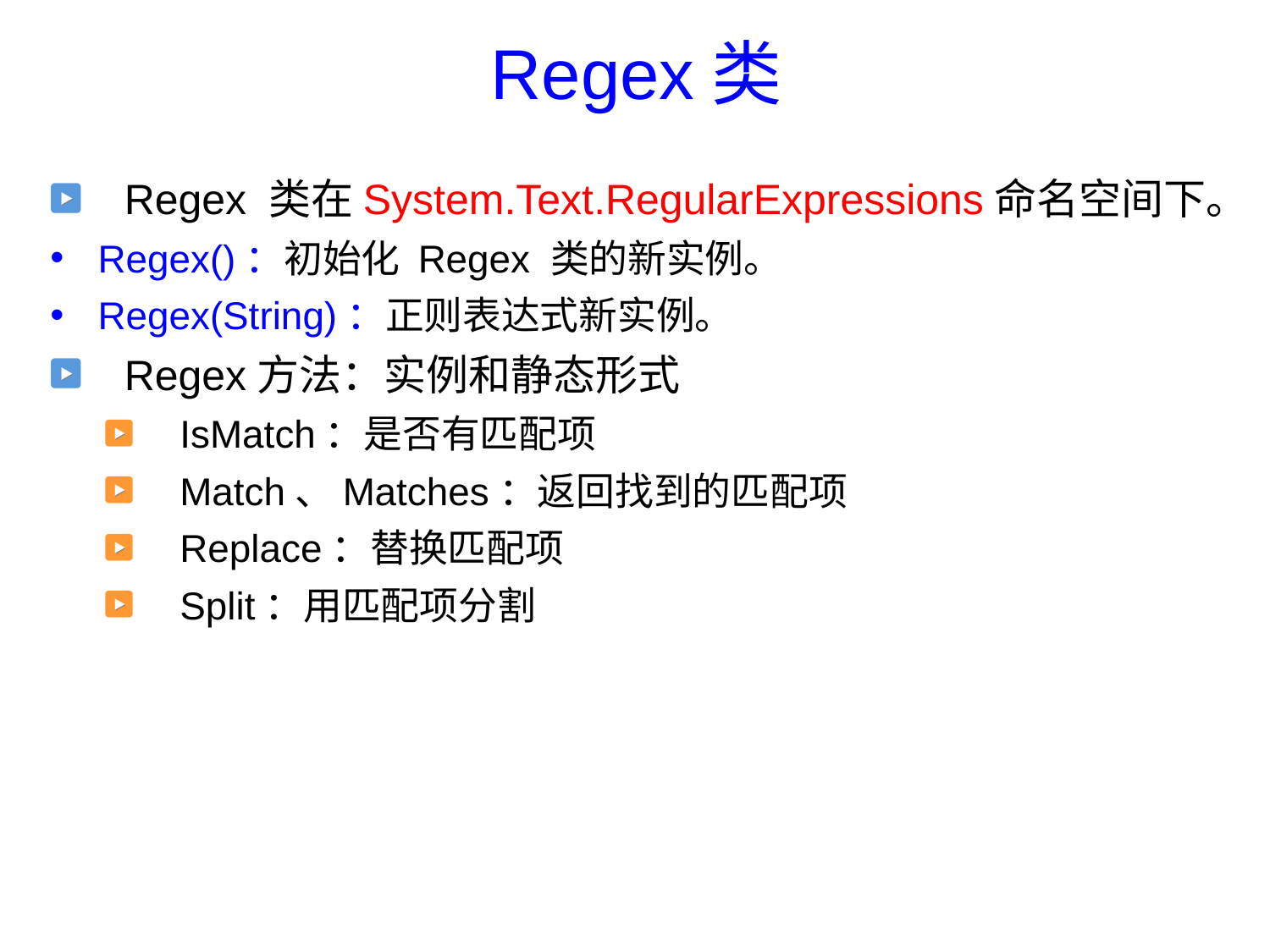

# Regex类
Regex 类在System.Text.RegularExpressions命名空间下。
Regex()：初始化 Regex 类的新实例。
Regex(String)：正则表达式新实例。
Regex方法：实例和静态形式
IsMatch：是否有匹配项
Match、Matches：返回找到的匹配项
Replace：替换匹配项
Split：用匹配项分割